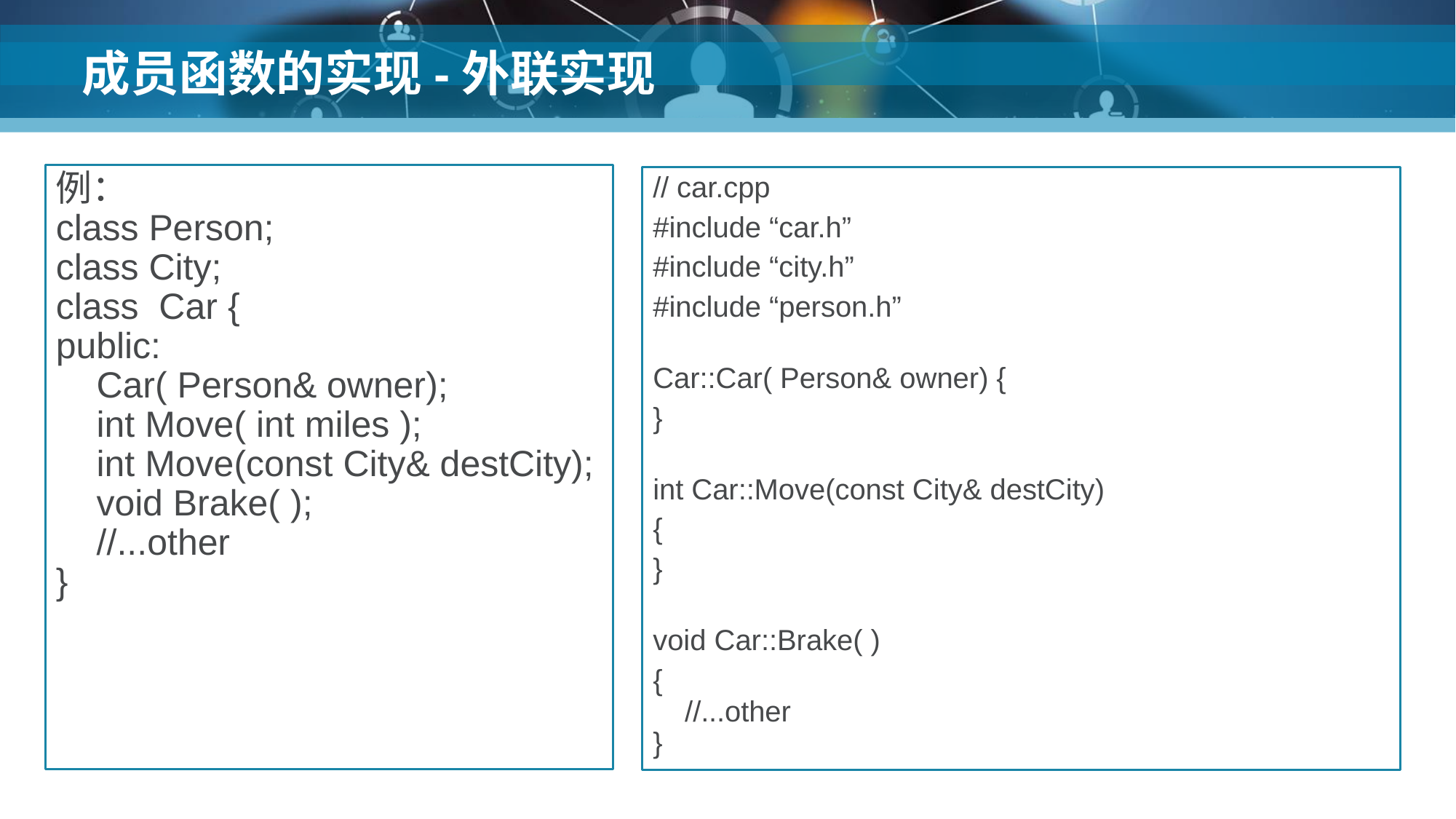

# 成员函数的实现-外联实现
例：
class Person;
class City;
class  Car {
public:
    Car( Person& owner);
    int Move( int miles );
    int Move(const City& destCity);
    void Brake( );
    //...other
}
// car.cpp
#include “car.h”
#include “city.h”
#include “person.h”
Car::Car( Person& owner) {
}
int Car::Move(const City& destCity)
{
}
void Car::Brake( )
{
    //...other
}